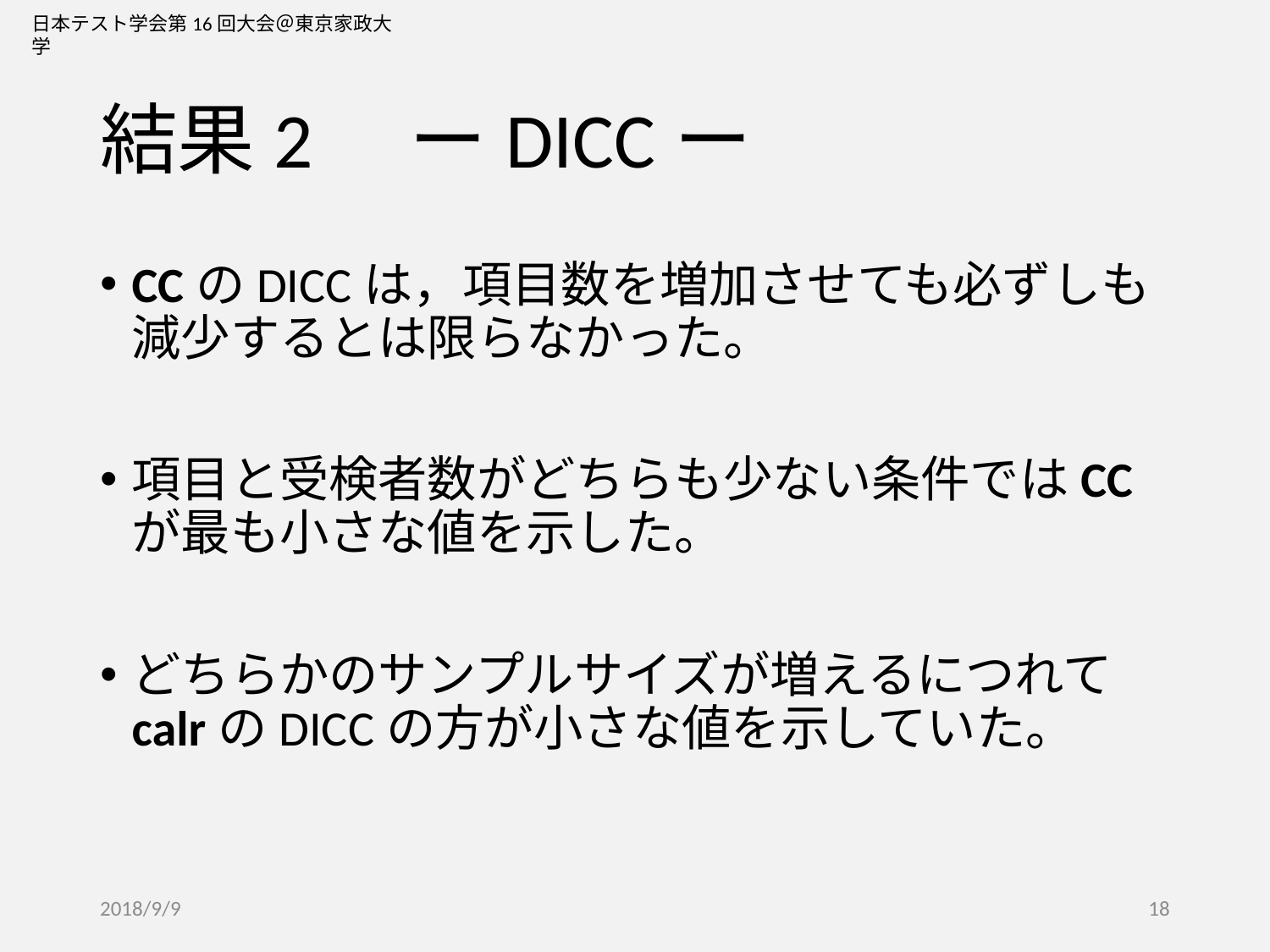

# 結果2　ーDICCー
CCのDICCは，項目数を増加させても必ずしも減少するとは限らなかった。

項目と受検者数がどちらも少ない条件ではCCが最も小さな値を示した。

どちらかのサンプルサイズが増えるにつれてcalrのDICCの方が小さな値を示していた。
2018/9/9
18